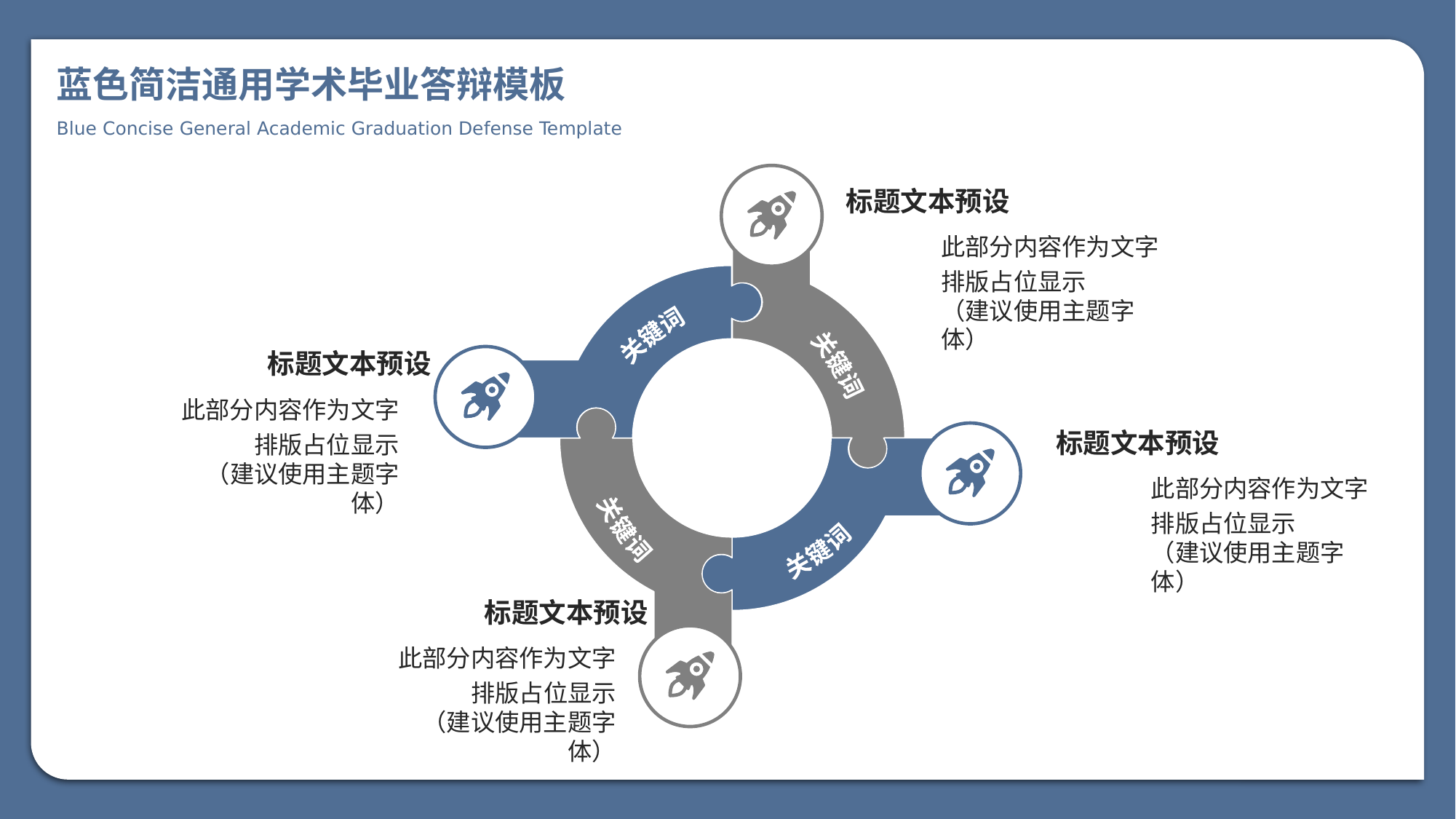

蓝色简洁通用学术毕业答辩模板
Blue Concise General Academic Graduation Defense Template

标题文本预设

此部分内容作为文字排版占位显示
（建议使用主题字体）

关键词

标题文本预设
关键词

此部分内容作为文字排版占位显示
（建议使用主题字体）

标题文本预设

此部分内容作为文字排版占位显示
（建议使用主题字体）
关键词
关键词
标题文本预设

此部分内容作为文字排版占位显示
（建议使用主题字体）